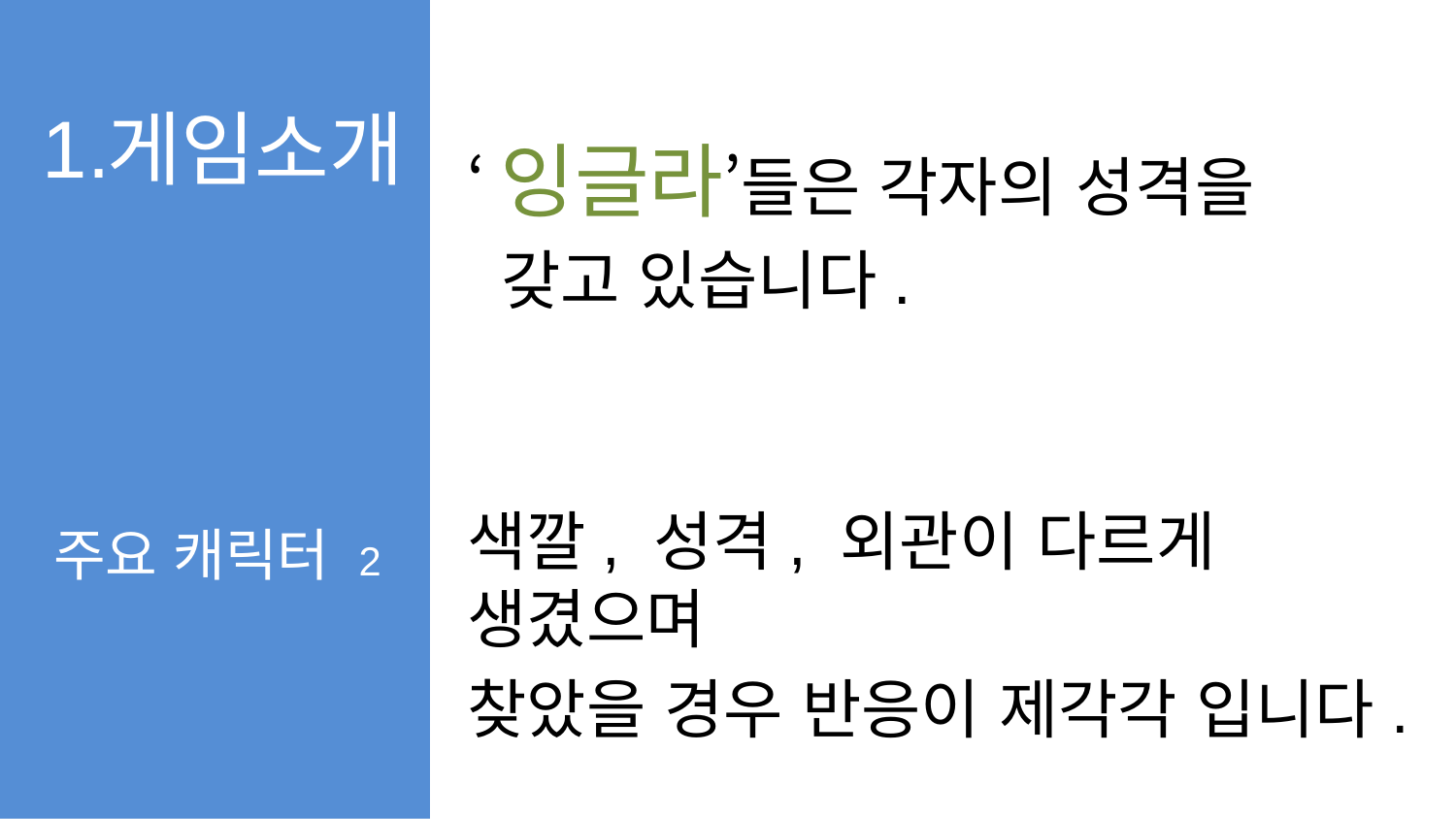

게임소개
1.
‘잉글라’들은 각자의 성격을
 갖고 있습니다.

색깔, 성격, 외관이 다르게 생겼으며
찾았을 경우 반응이 제각각 입니다.
주요 캐릭터 2